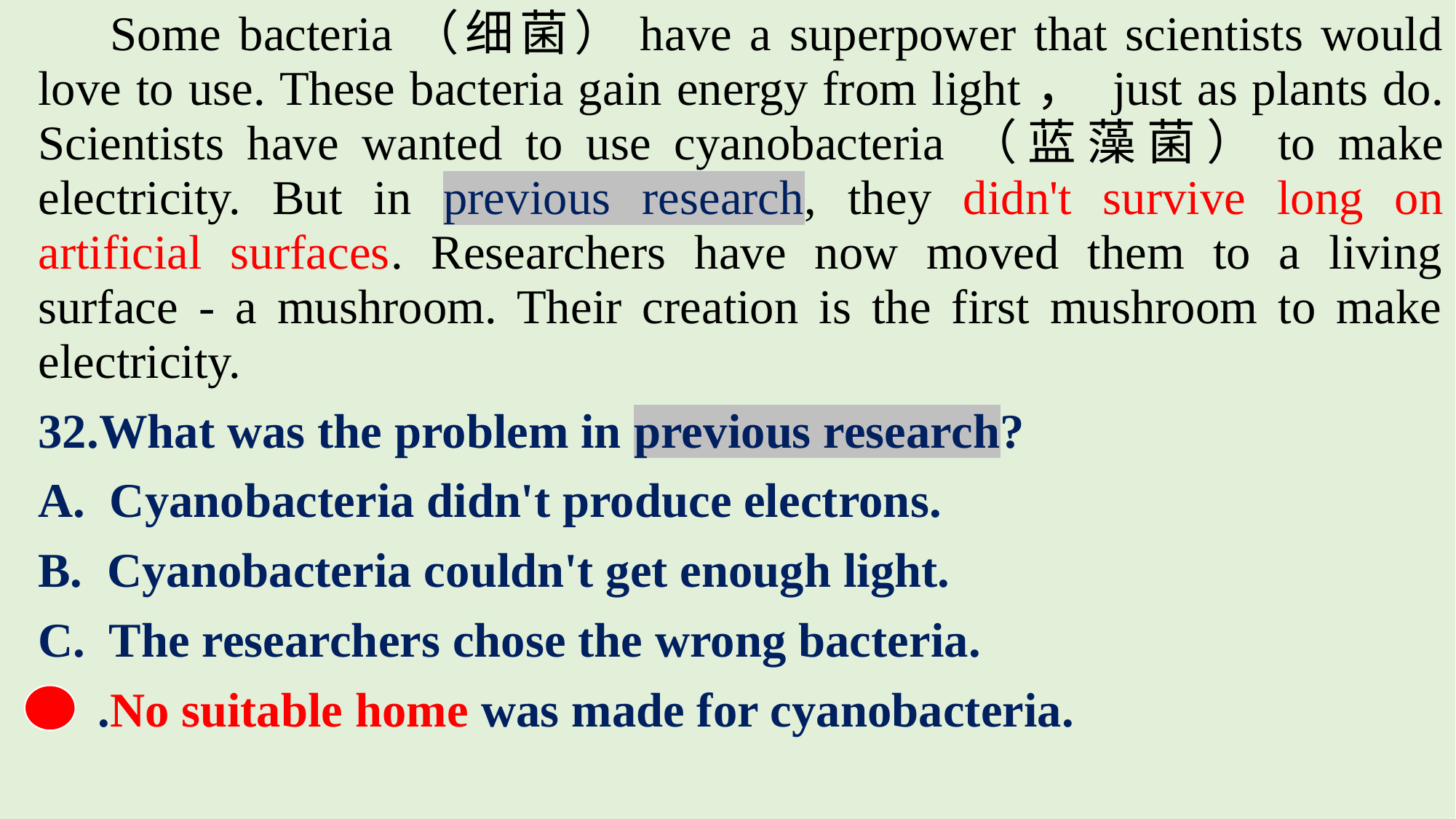

Some bacteria（细菌）have a superpower that scientists would love to use. These bacteria gain energy from light， just as plants do. Scientists have wanted to use cyanobacteria（蓝藻菌）to make electricity. But in previous research, they didn't survive long on artificial surfaces. Researchers have now moved them to a living surface - a mushroom. Their creation is the first mushroom to make electricity.
32.What was the problem in previous research?
A.  Cyanobacteria didn't produce electrons.
B.  Cyanobacteria couldn't get enough light.
C.  The researchers chose the wrong bacteria.
D  .No suitable home was made for cyanobacteria.